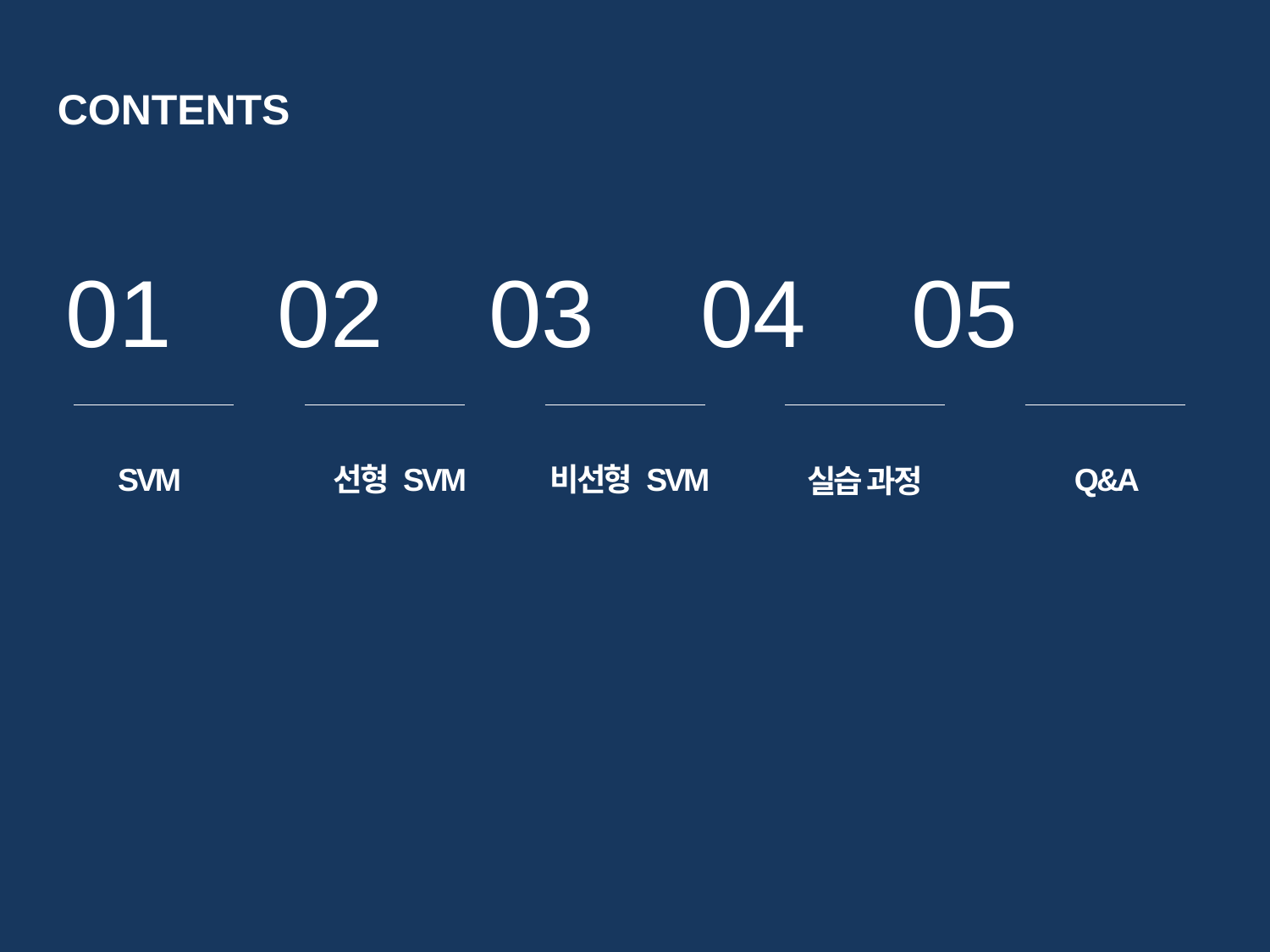

CONTENTS
01    02    03    04    05
SVM
선형 SVM
비선형 SVM
 Q&A
실습 과정